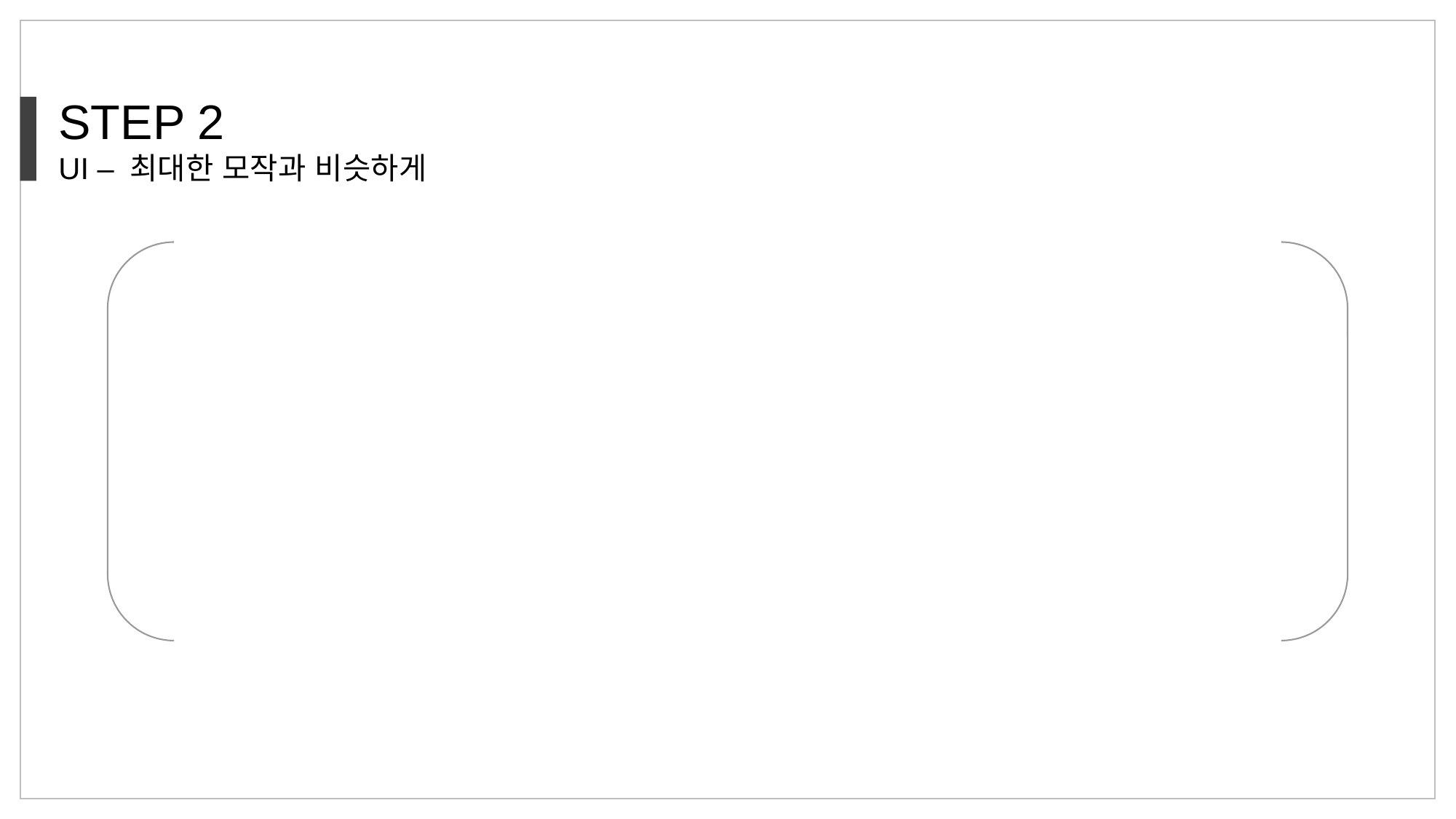

STEP 2
UI – 최대한 모작과 비슷하게